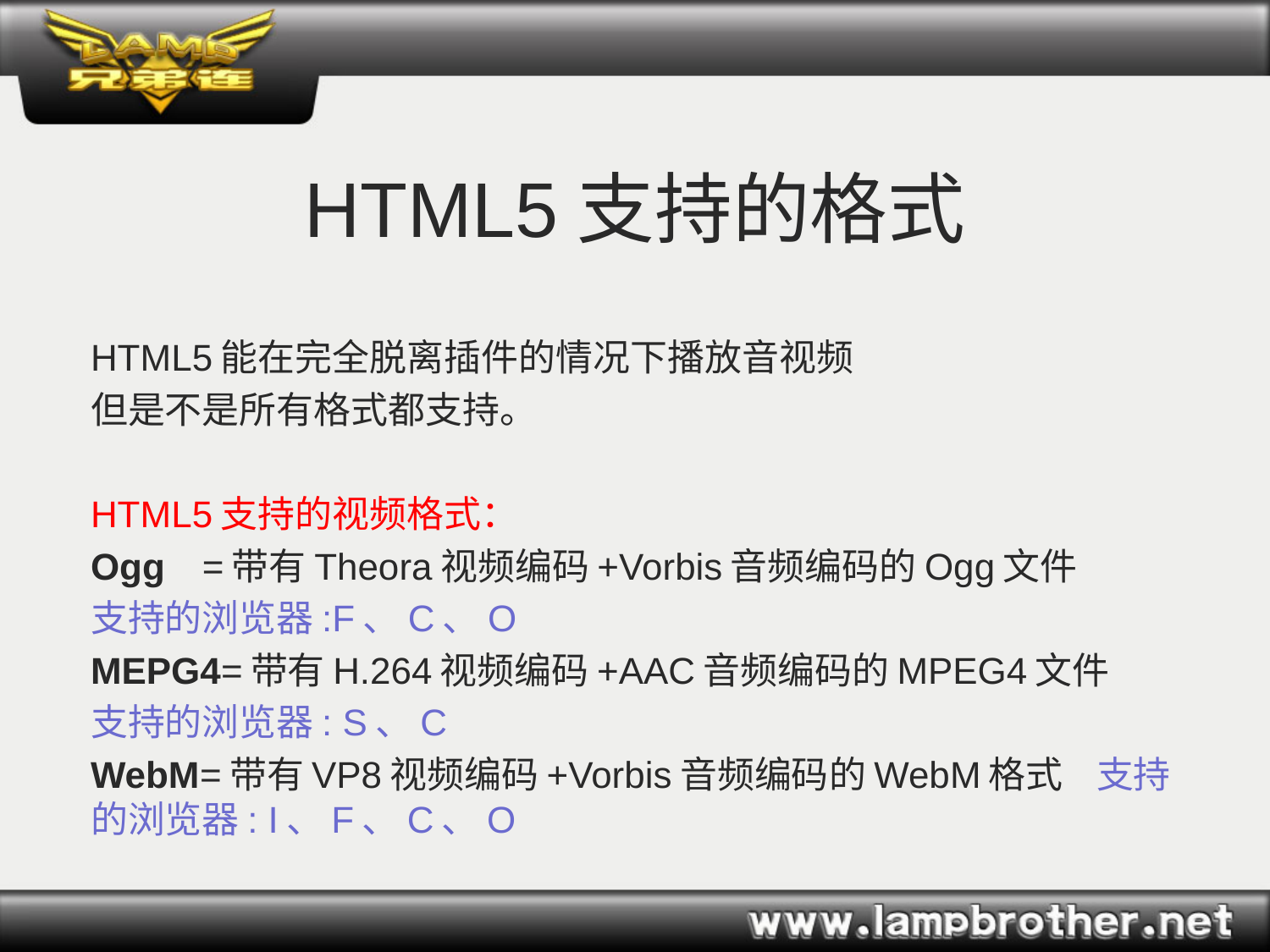

# HTML5支持的格式
HTML5能在完全脱离插件的情况下播放音视频
但是不是所有格式都支持。

HTML5支持的视频格式：
Ogg	=带有Theora视频编码+Vorbis音频编码的Ogg文件
	支持的浏览器:F、C、O
MEPG4=带有H.264视频编码+AAC音频编码的MPEG4文件
	支持的浏览器: S、C
WebM=带有VP8视频编码+Vorbis音频编码的WebM格式	支持的浏览器: I、F、C、O